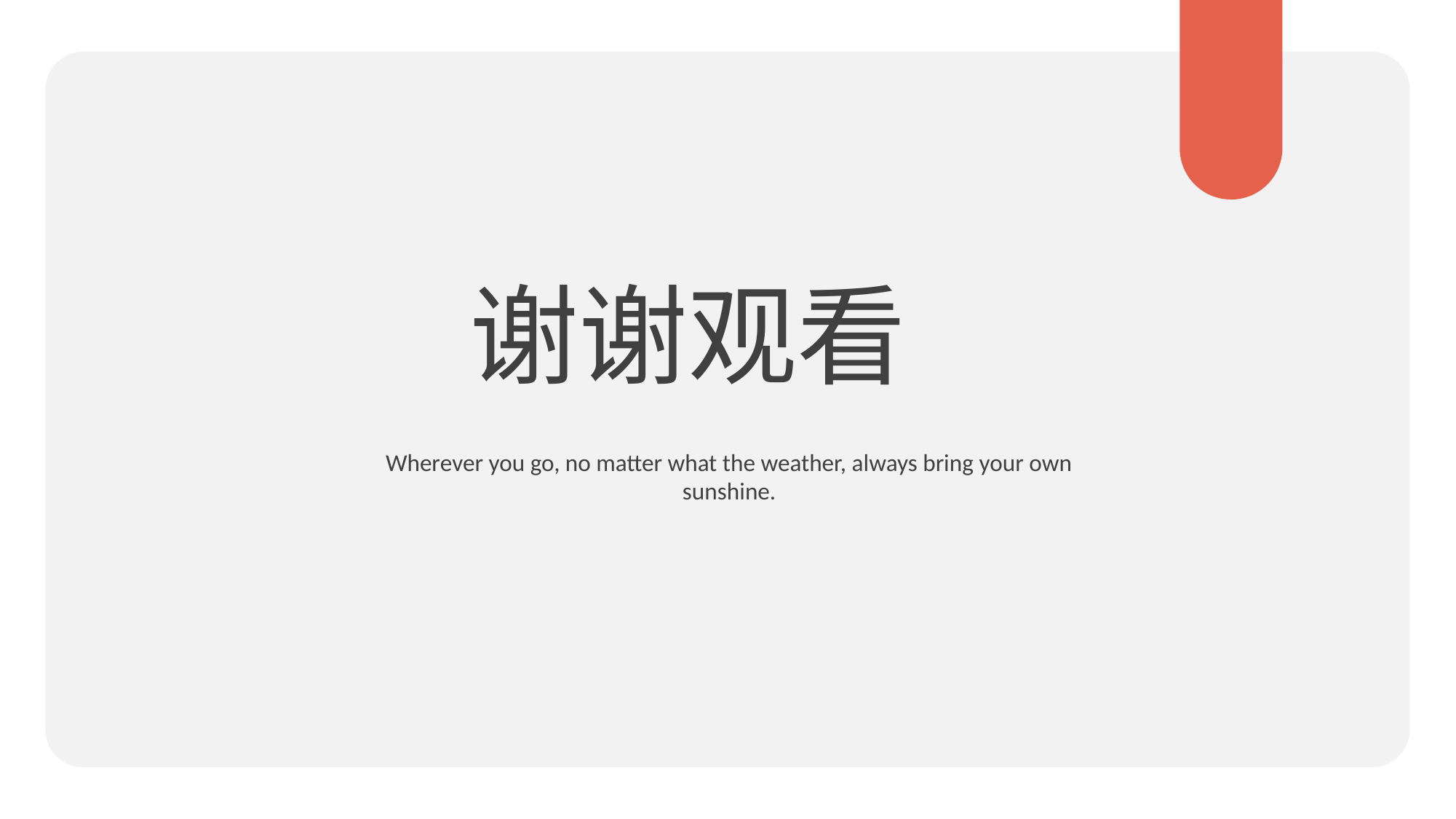

谢谢观看
Wherever you go, no matter what the weather, always bring your own sunshine.